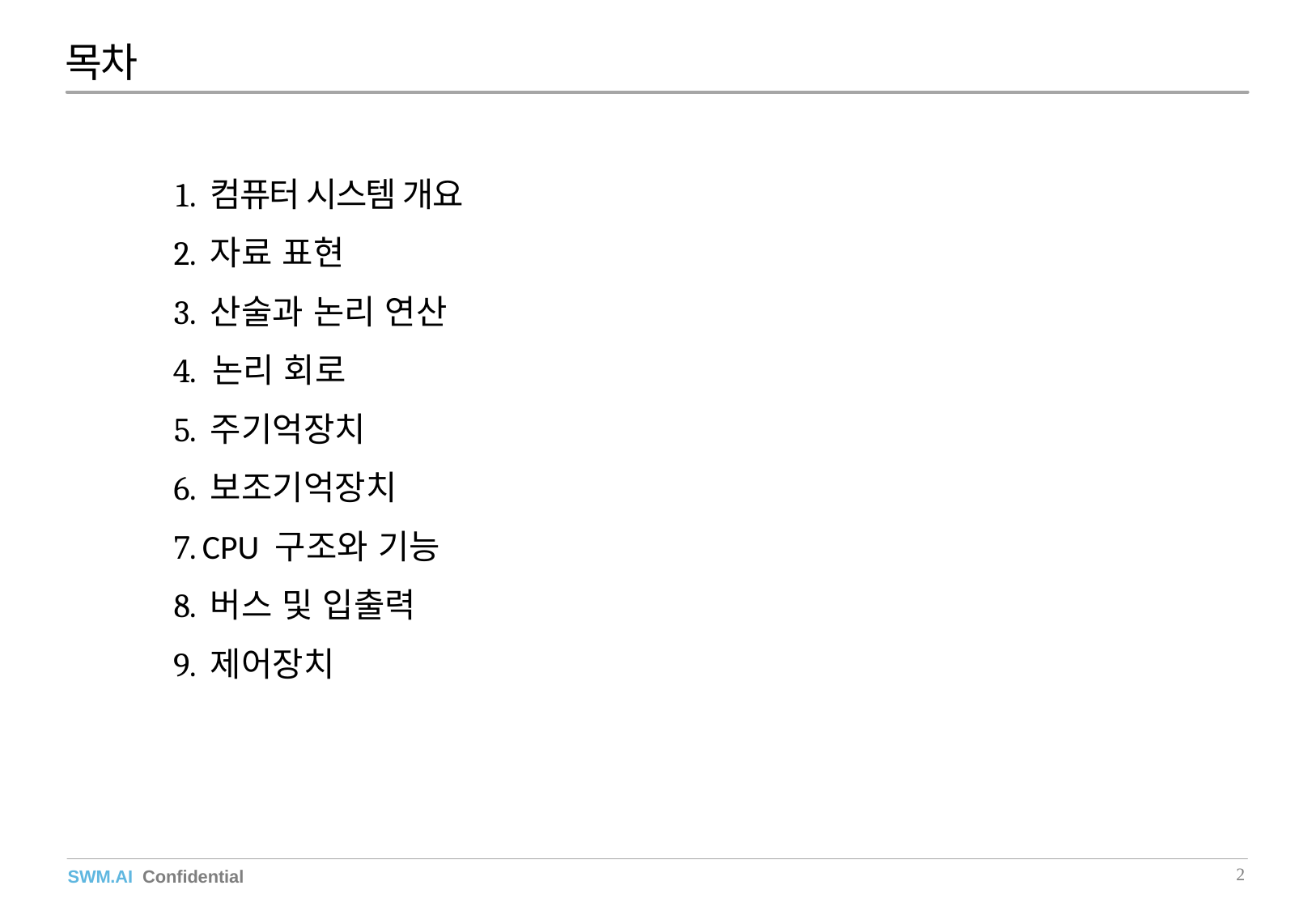

목차
1. 컴퓨터 시스템 개요
2. 자료 표현
3. 산술과 논리 연산
4. 논리 회로
5. 주기억장치
6. 보조기억장치
7. CPU 구조와 기능
8. 버스 및 입출력
9. 제어장치
2